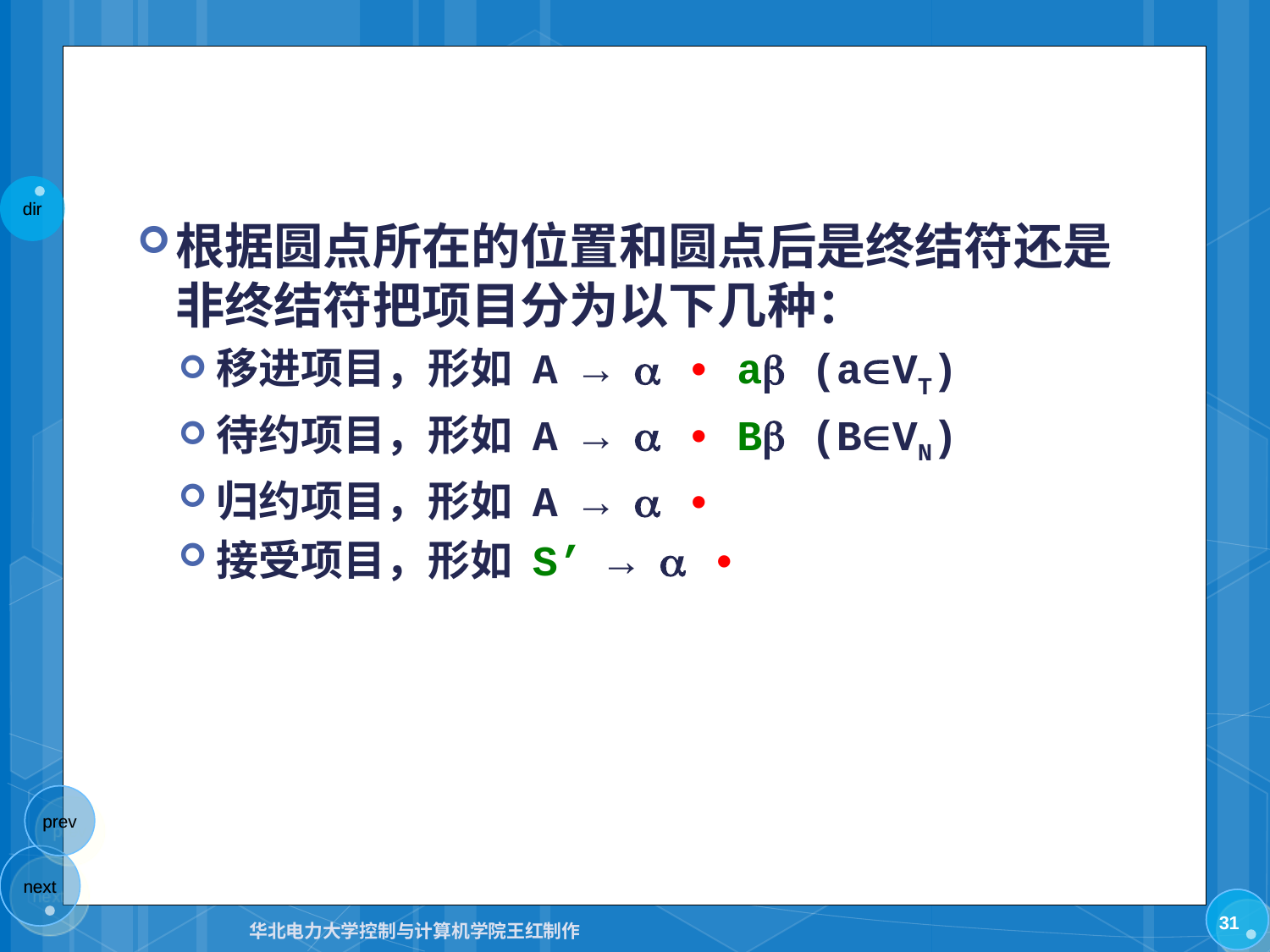

#
根据圆点所在的位置和圆点后是终结符还是非终结符把项目分为以下几种：
移进项目，形如 A → α • aβ (a∈VT)
待约项目，形如 A → α • Bβ (B∈VN)
归约项目，形如 A → α •
接受项目，形如 S’ → α •
31
华北电力大学控制与计算机学院王红制作